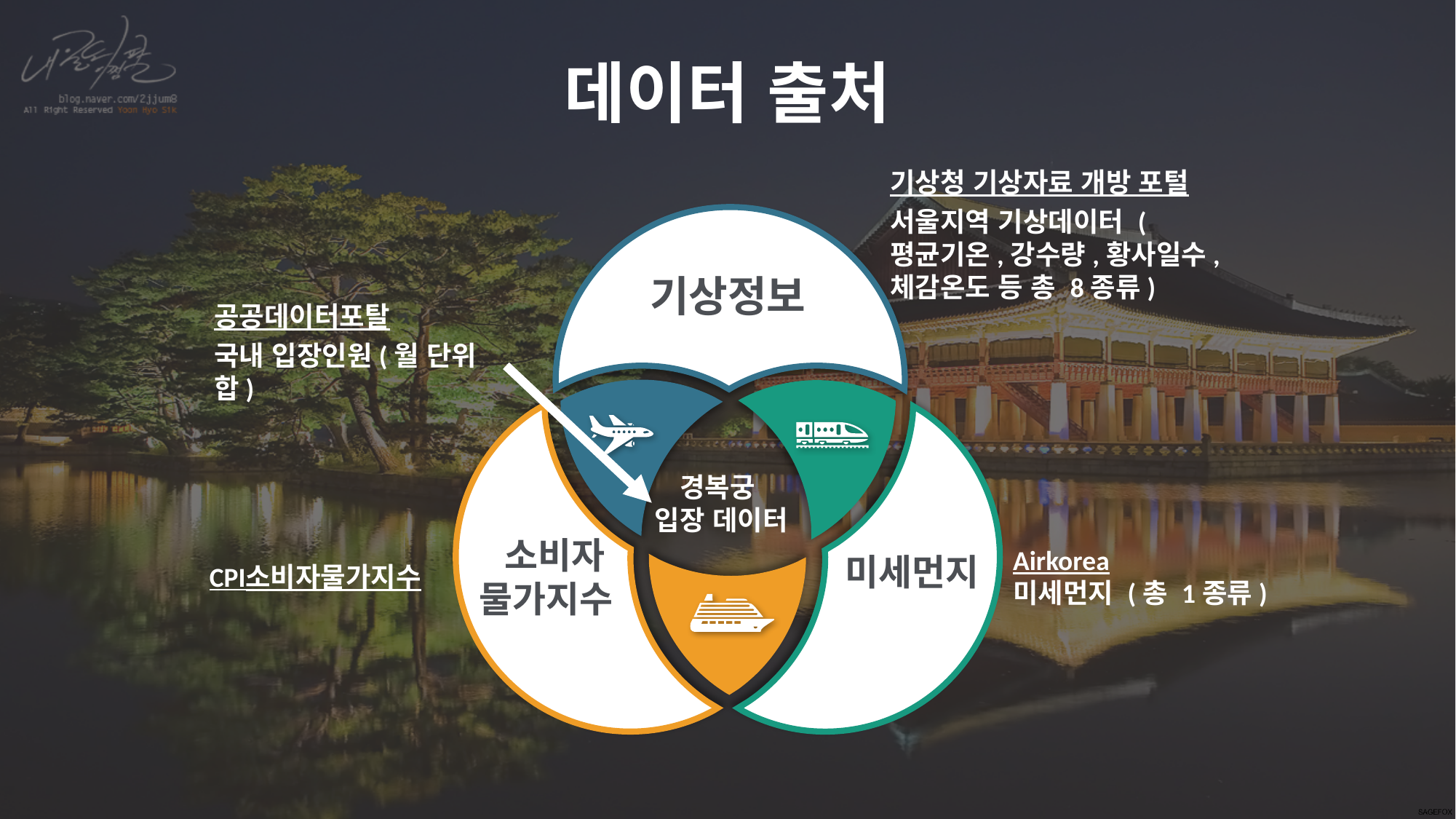

데이터 출처

기상청 기상자료 개방 포털
서울지역 기상데이터 (평균기온,강수량,황사일수,체감온도 등 총 8종류)

기상정보
공공데이터포탈
국내 입장인원(월 단위 합)

경복궁
입장 데이터

 소비자 물가지수
Airkorea
미세먼지 (총 1종류)
미세먼지
CPI소비자물가지수